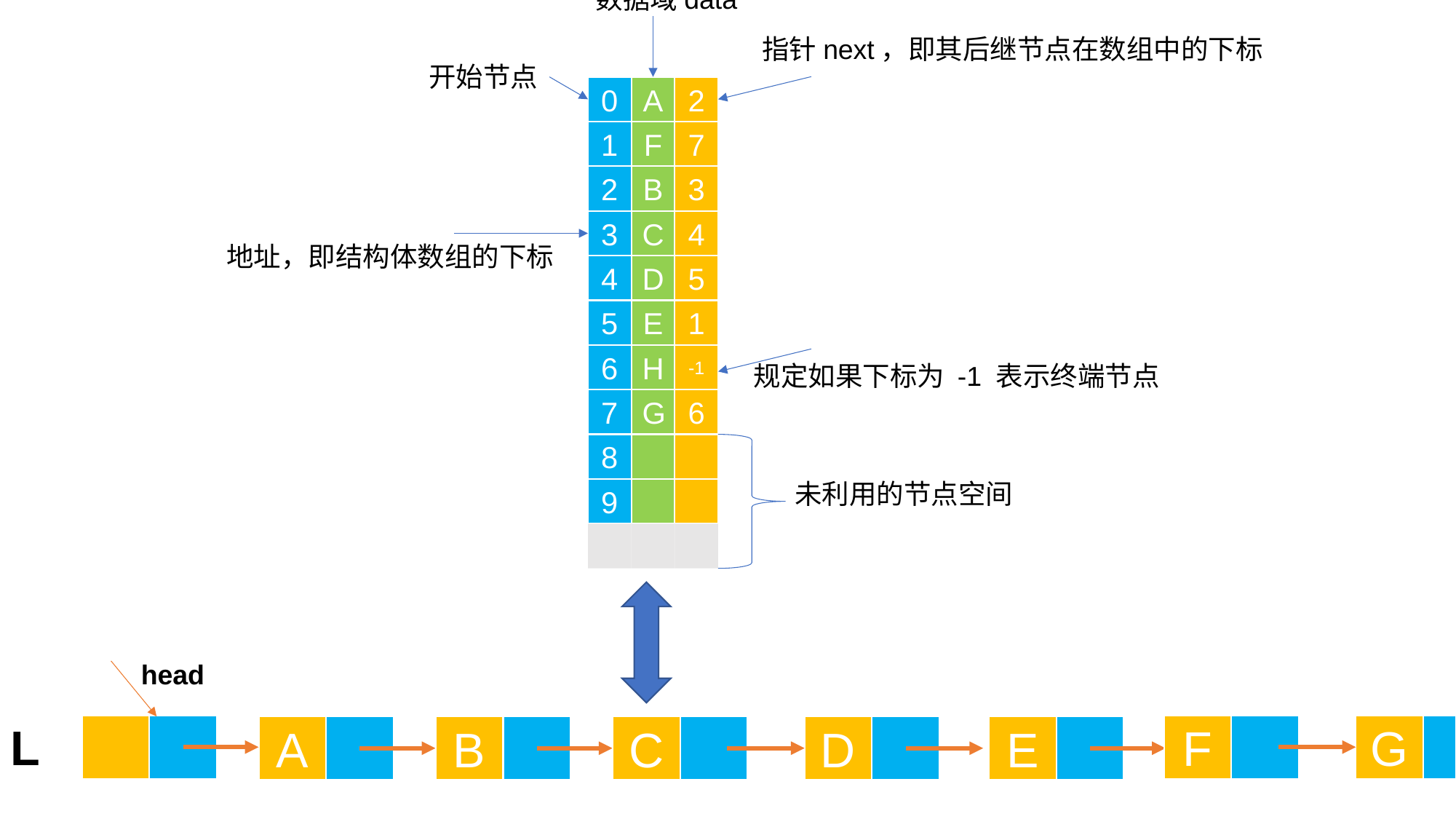

数据域data
指针next，即其后继节点在数组中的下标
开始节点
0
A
2
1
F
7
2
B
3
3
C
4
地址，即结构体数组的下标
4
D
5
5
E
1
6
H
-1
规定如果下标为 -1 表示终端节点
7
G
6
8

未利用的节点空间
9

head
L
NULL

F

G

H

A

B

C

D

E